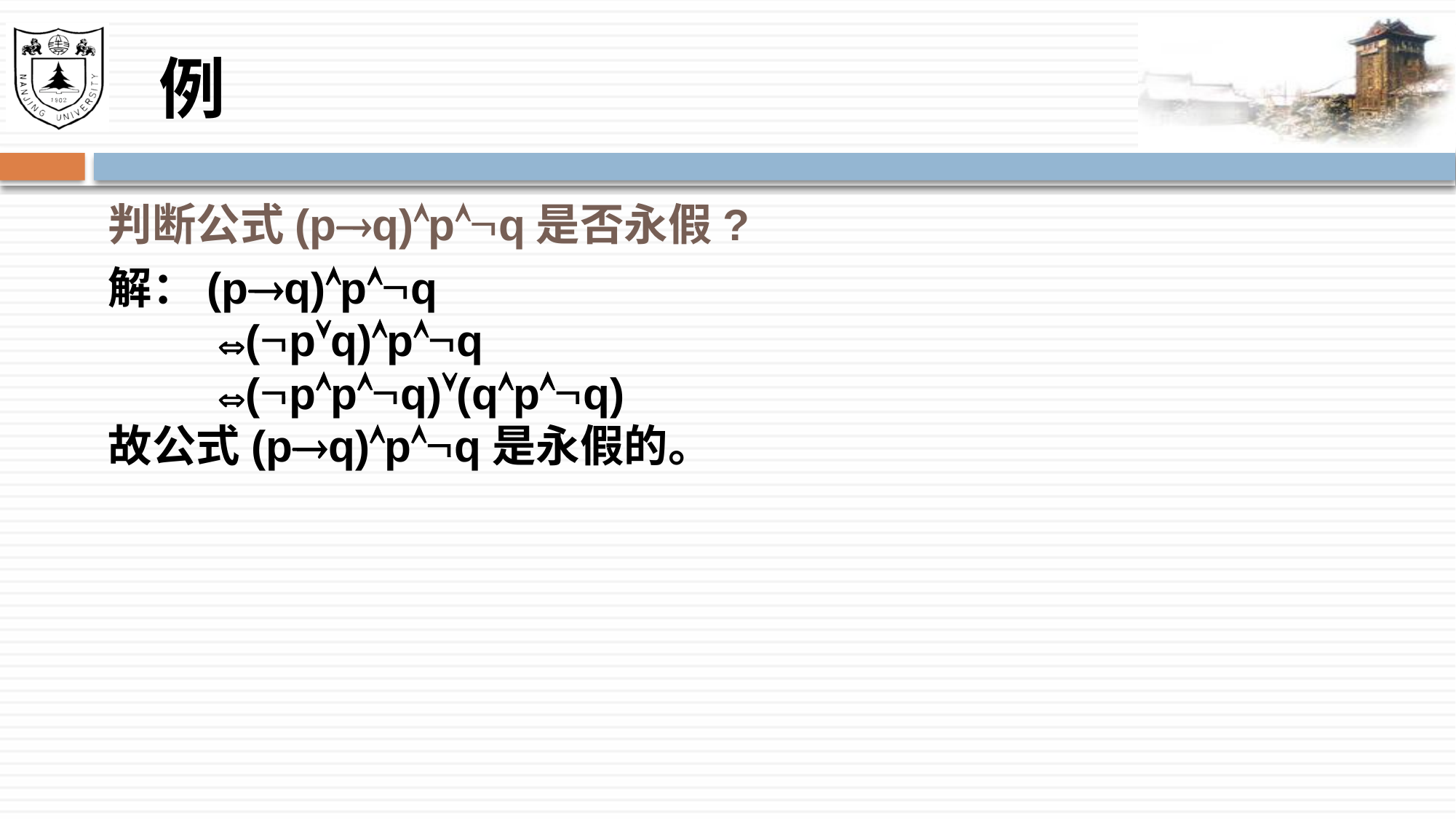

# 例
判断公式(p→q)∧p∧¬q是否永假?
解：(p→q)∧p∧¬q
	⇔(¬p∨q)∧p∧¬q
	⇔(¬p∧p∧¬q)∨(q∧p∧¬q)
故公式(p→q)∧p∧¬q是永假的。